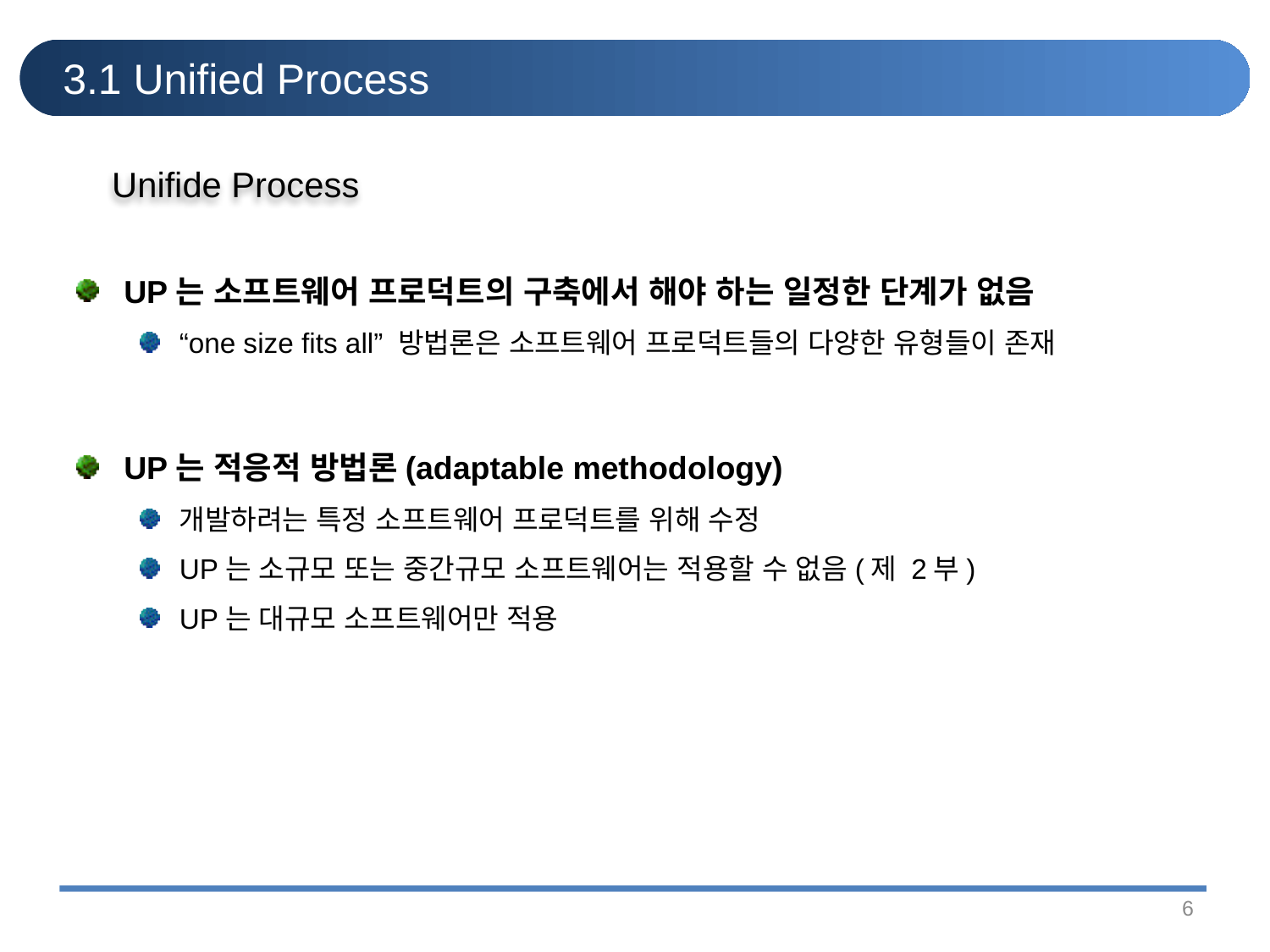

# 3.1 Unified Process
Unifide Process
UP는 소프트웨어 프로덕트의 구축에서 해야 하는 일정한 단계가 없음
“one size fits all” 방법론은 소프트웨어 프로덕트들의 다양한 유형들이 존재

UP는 적응적 방법론(adaptable methodology)
개발하려는 특정 소프트웨어 프로덕트를 위해 수정
UP는 소규모 또는 중간규모 소프트웨어는 적용할 수 없음(제 2부)
UP는 대규모 소프트웨어만 적용
6